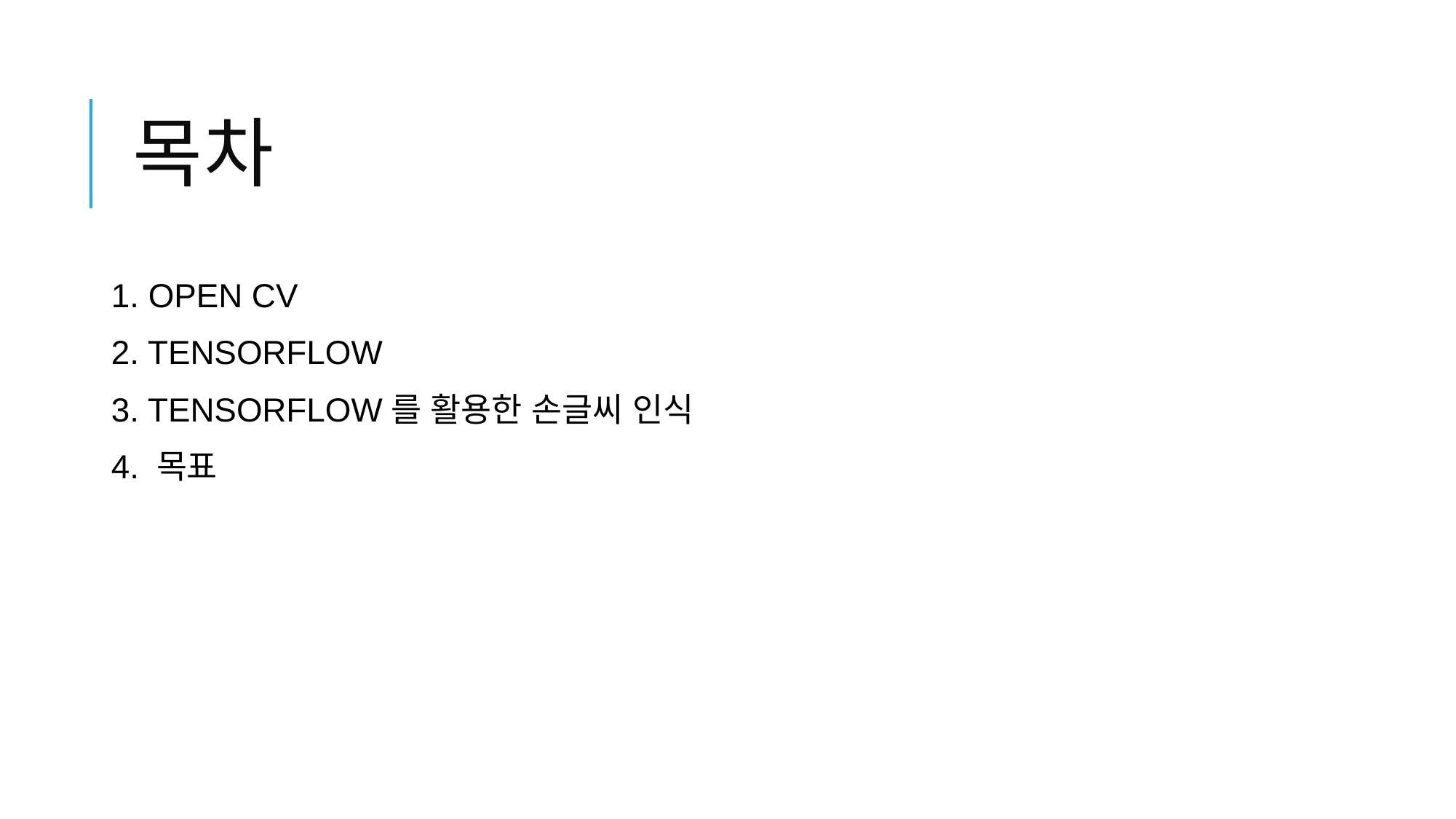

# 목차
1. OPEN CV
2. TENSORFLOW
3. TENSORFLOW를 활용한 손글씨 인식
4. 목표